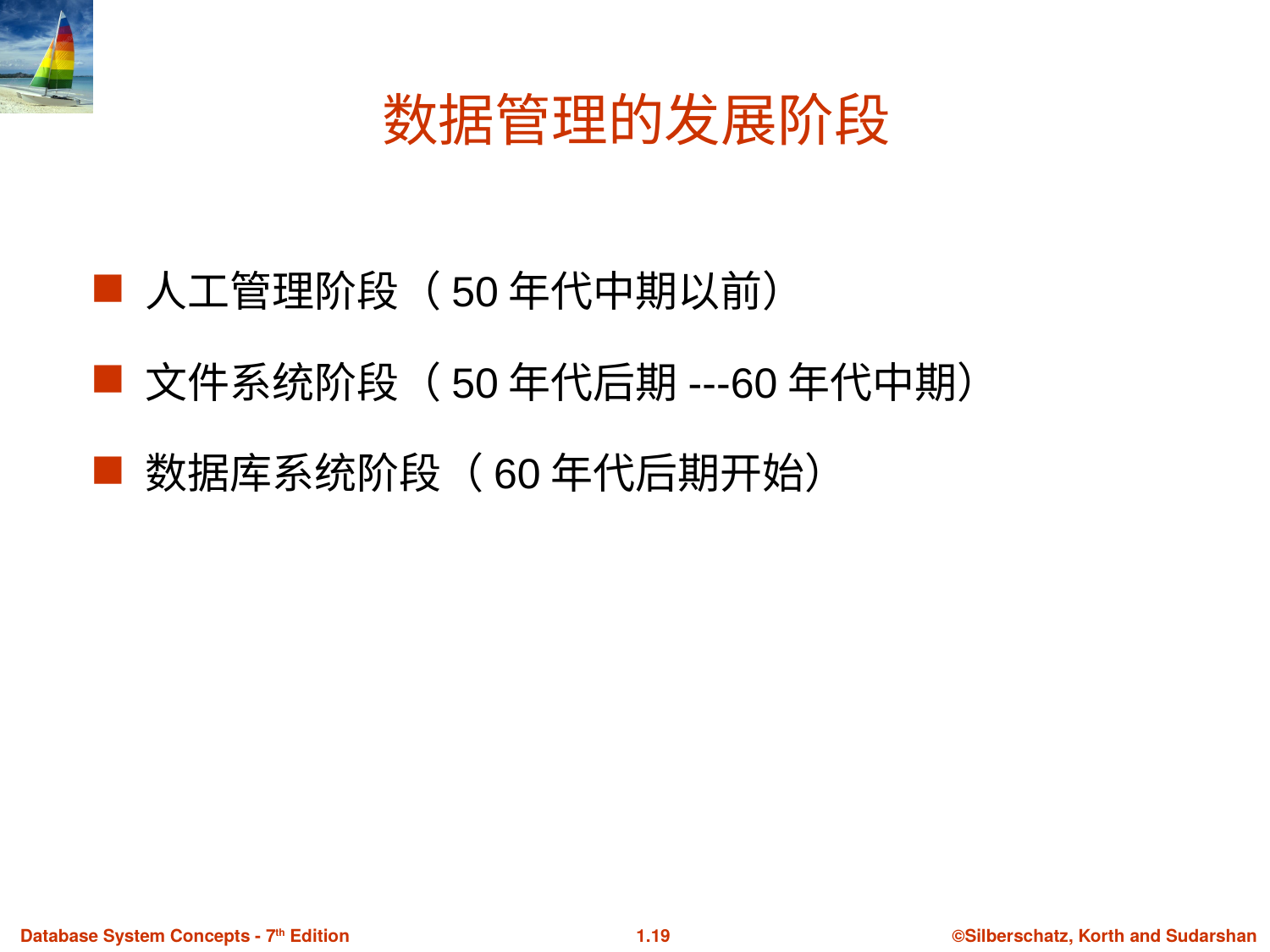

# 数据管理的发展阶段
人工管理阶段（50年代中期以前）
文件系统阶段（50年代后期---60年代中期）
数据库系统阶段（60年代后期开始）